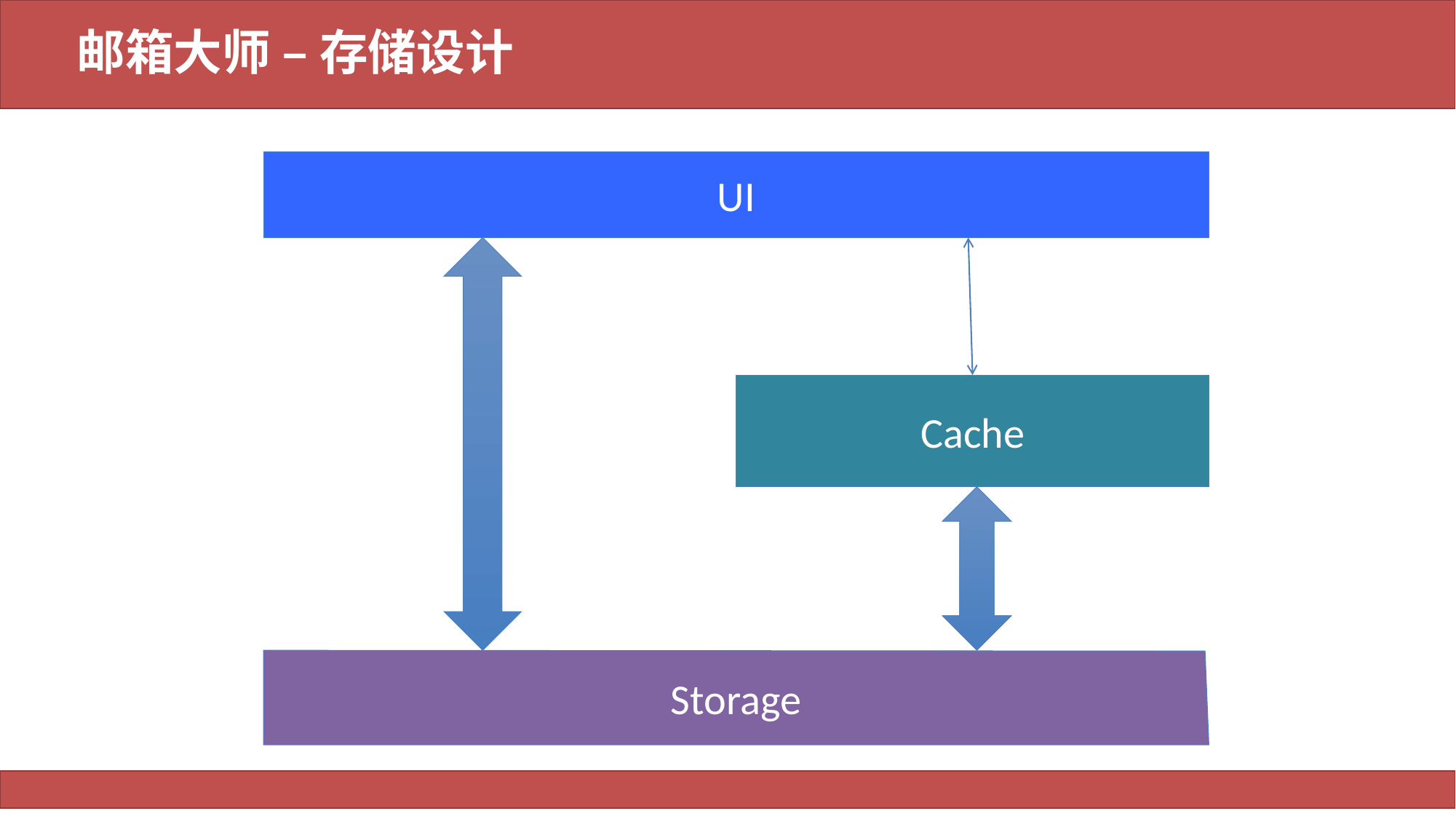

# 邮箱大师 – 存储设计
UI

Cache

Storage